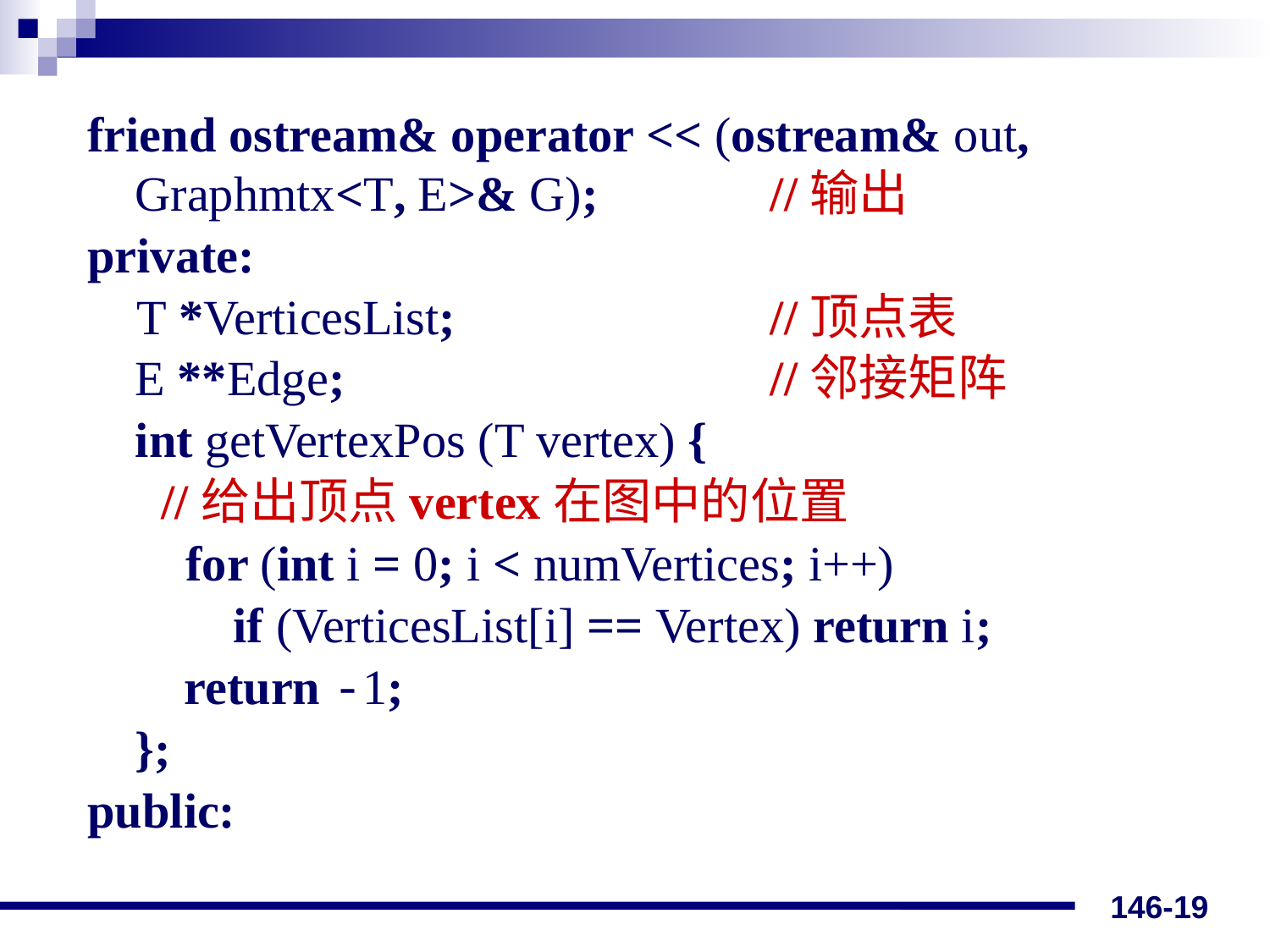

friend ostream& operator << (ostream& out, Graphmtx<T, E>& G);		//输出
private:
    T *VerticesList; 			//顶点表
   	E **Edge;				//邻接矩阵
	int getVertexPos (T vertex) {
      //给出顶点vertex在图中的位置
        for (int i = 0; i < numVertices; i++)
	        if (VerticesList[i] == Vertex) return i;
 	    return -1;
	};
public:
146-19